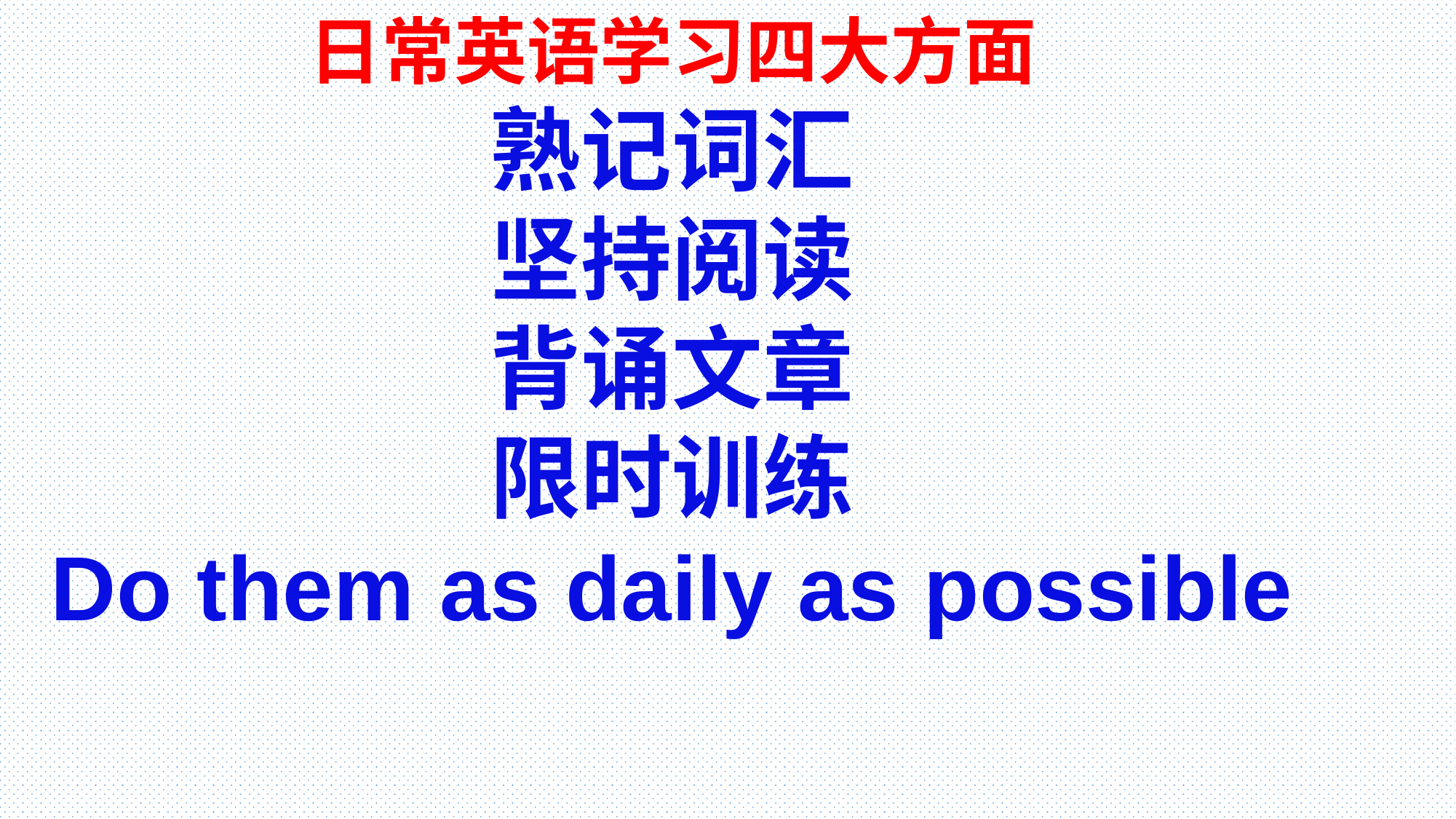

日常英语学习四大方面
熟记词汇
坚持阅读
背诵文章
限时训练
Do them as daily as possible